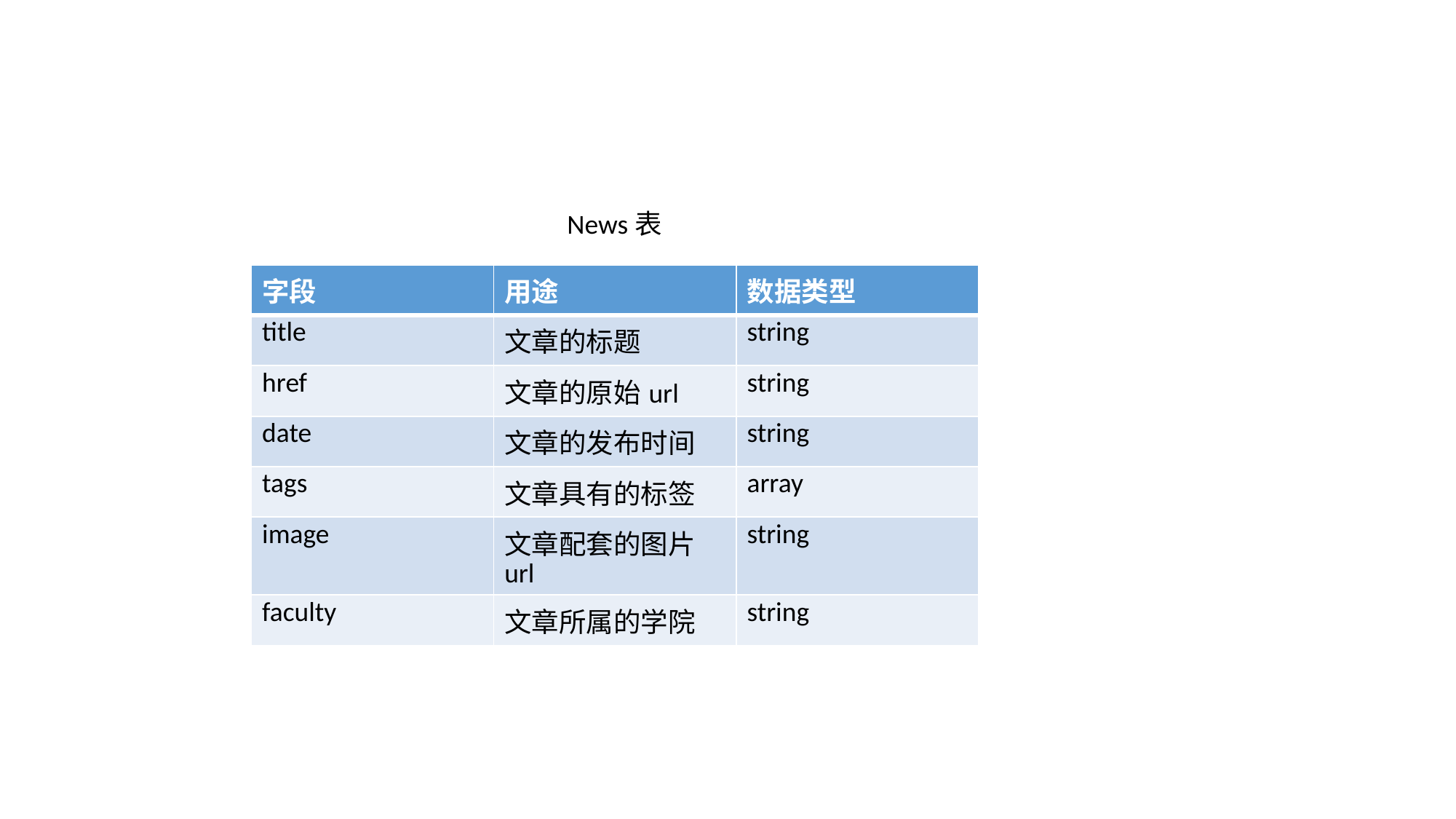

News表
| 字段 | 用途 | 数据类型 |
| --- | --- | --- |
| title | 文章的标题 | string |
| href | 文章的原始url | string |
| date | 文章的发布时间 | string |
| tags | 文章具有的标签 | array |
| image | 文章配套的图片url | string |
| faculty | 文章所属的学院 | string |